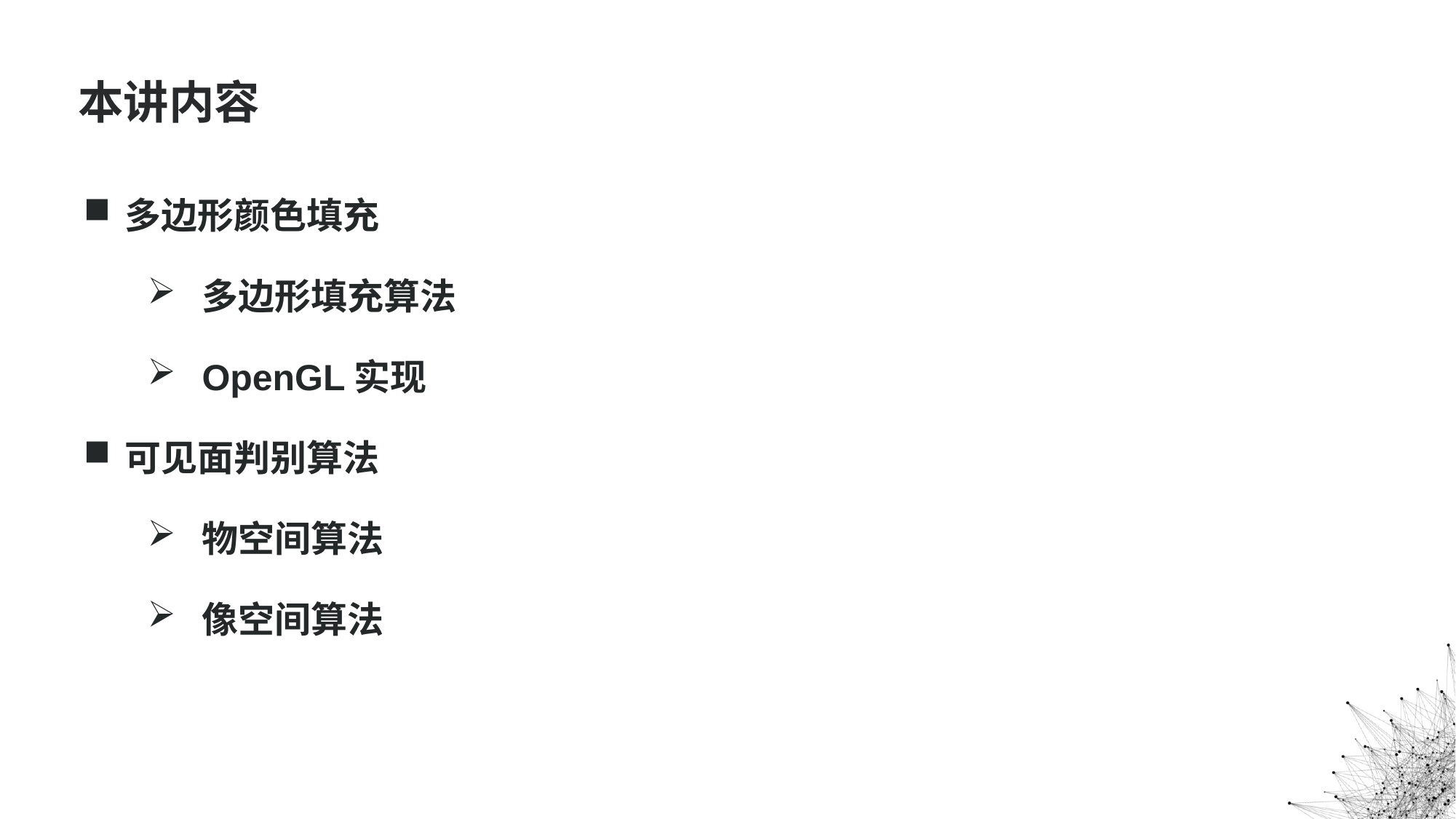

# 本讲内容
多边形颜色填充
多边形填充算法
OpenGL实现
可见面判别算法
物空间算法
像空间算法